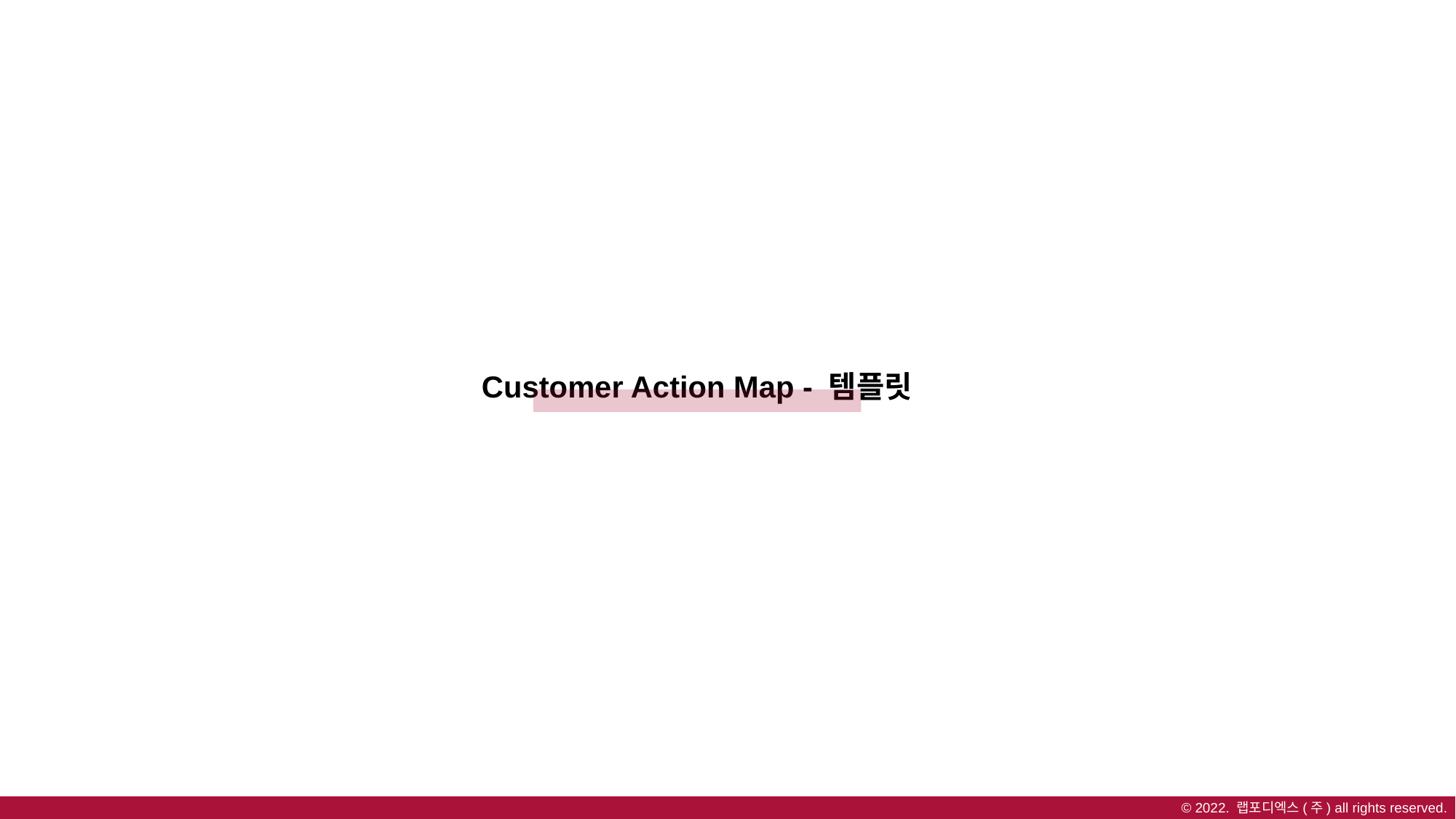

Customer Action Map - 템플릿

© 2022. 랩포디엑스(주) all rights reserved.